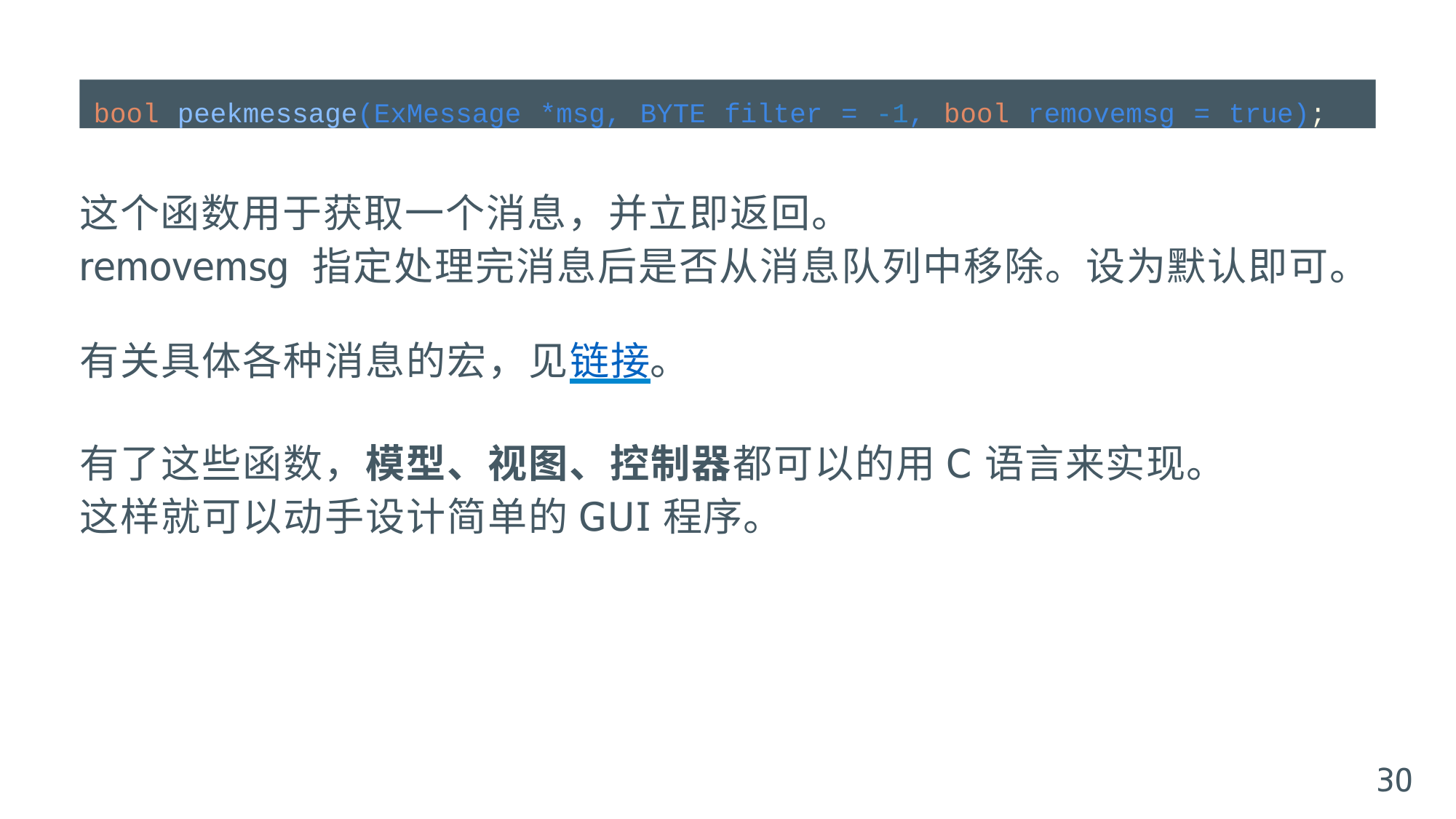

bool peekmessage(ExMessage *msg, BYTE filter = -1, bool removemsg = true);
这个函数用于获取一个消息，并立即返回。
removemsg 指定处理完消息后是否从消息队列中移除。设为默认即可。
有关具体各种消息的宏，见链接。
有了这些函数，模型、视图、控制器都可以的用C语言来实现。这样就可以动手设计简单的GUI程序。
30